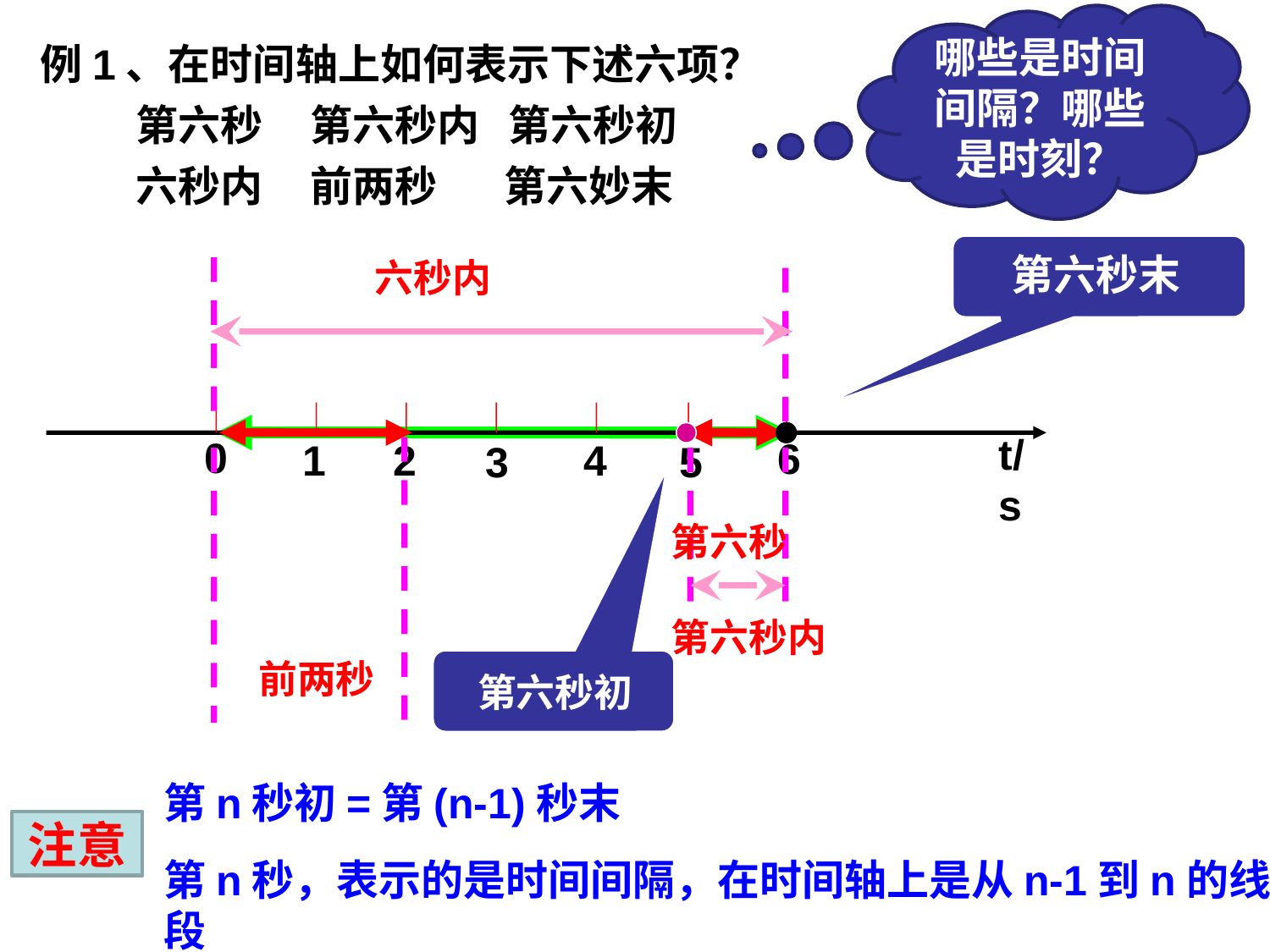

哪些是时间间隔？哪些是时刻？
例1、在时间轴上如何表示下述六项？
         第六秒     第六秒内   第六秒初
         六秒内     前两秒       第六妙末

 第六秒末
六秒内

t/s

0
6
1
2
4
3
5

第六秒

第六秒内

前两秒
 第六秒初
第n秒初=第(n-1)秒末
注意
第n秒，表示的是时间间隔，在时间轴上是从n-1到n的线段